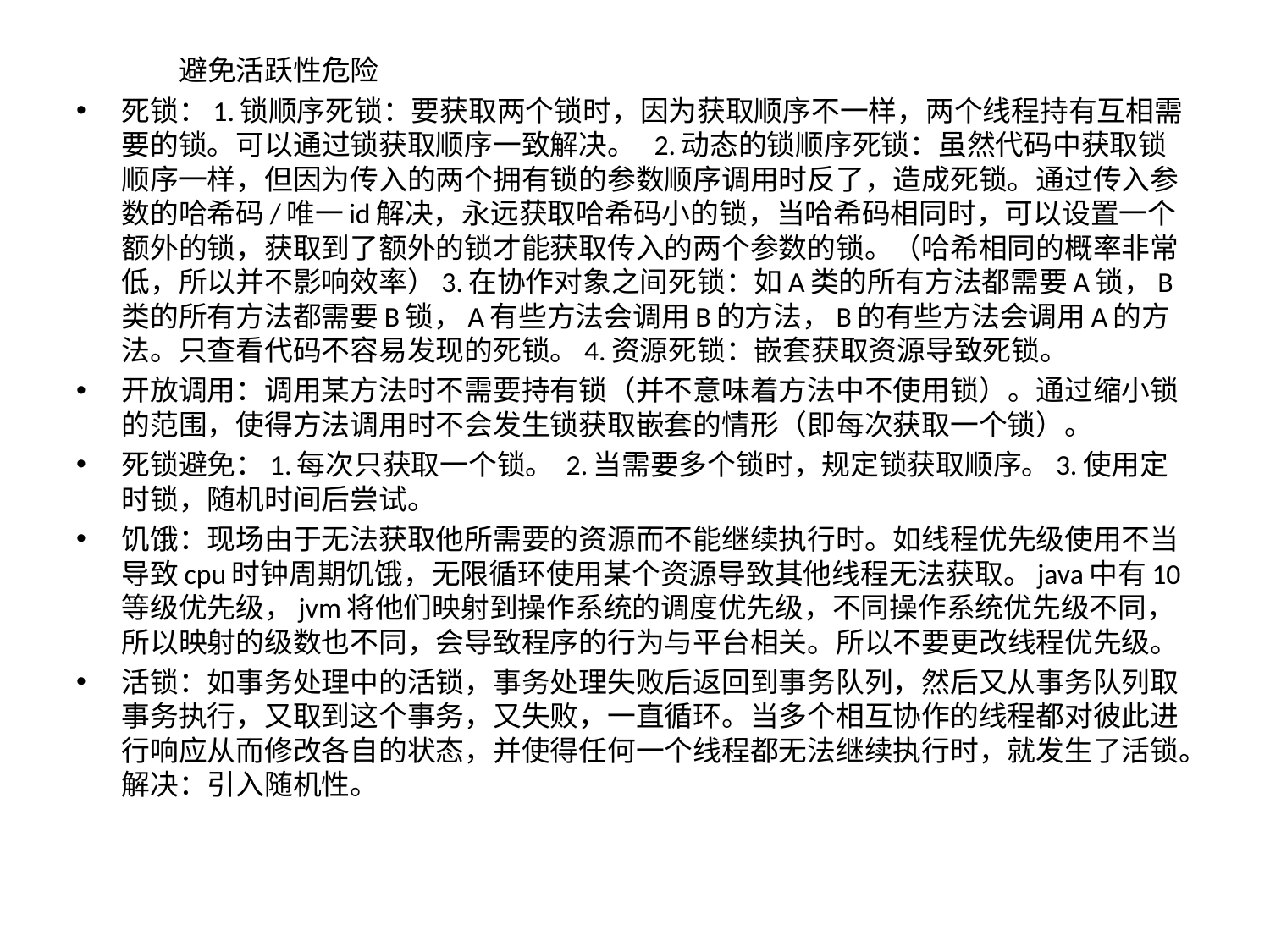

避免活跃性危险
死锁：1.锁顺序死锁：要获取两个锁时，因为获取顺序不一样，两个线程持有互相需要的锁。可以通过锁获取顺序一致解决。  2.动态的锁顺序死锁：虽然代码中获取锁顺序一样，但因为传入的两个拥有锁的参数顺序调用时反了，造成死锁。通过传入参数的哈希码/唯一id解决，永远获取哈希码小的锁，当哈希码相同时，可以设置一个额外的锁，获取到了额外的锁才能获取传入的两个参数的锁。（哈希相同的概率非常低，所以并不影响效率）3.在协作对象之间死锁：如A类的所有方法都需要A锁，B类的所有方法都需要B锁，A有些方法会调用B的方法，B的有些方法会调用A的方法。只查看代码不容易发现的死锁。4.资源死锁：嵌套获取资源导致死锁。
开放调用：调用某方法时不需要持有锁（并不意味着方法中不使用锁）。通过缩小锁的范围，使得方法调用时不会发生锁获取嵌套的情形（即每次获取一个锁）。
死锁避免：1.每次只获取一个锁。 2.当需要多个锁时，规定锁获取顺序。3.使用定时锁，随机时间后尝试。
饥饿：现场由于无法获取他所需要的资源而不能继续执行时。如线程优先级使用不当导致cpu时钟周期饥饿，无限循环使用某个资源导致其他线程无法获取。java中有10等级优先级，jvm将他们映射到操作系统的调度优先级，不同操作系统优先级不同，所以映射的级数也不同，会导致程序的行为与平台相关。所以不要更改线程优先级。
活锁：如事务处理中的活锁，事务处理失败后返回到事务队列，然后又从事务队列取事务执行，又取到这个事务，又失败，一直循环。当多个相互协作的线程都对彼此进行响应从而修改各自的状态，并使得任何一个线程都无法继续执行时，就发生了活锁。解决：引入随机性。